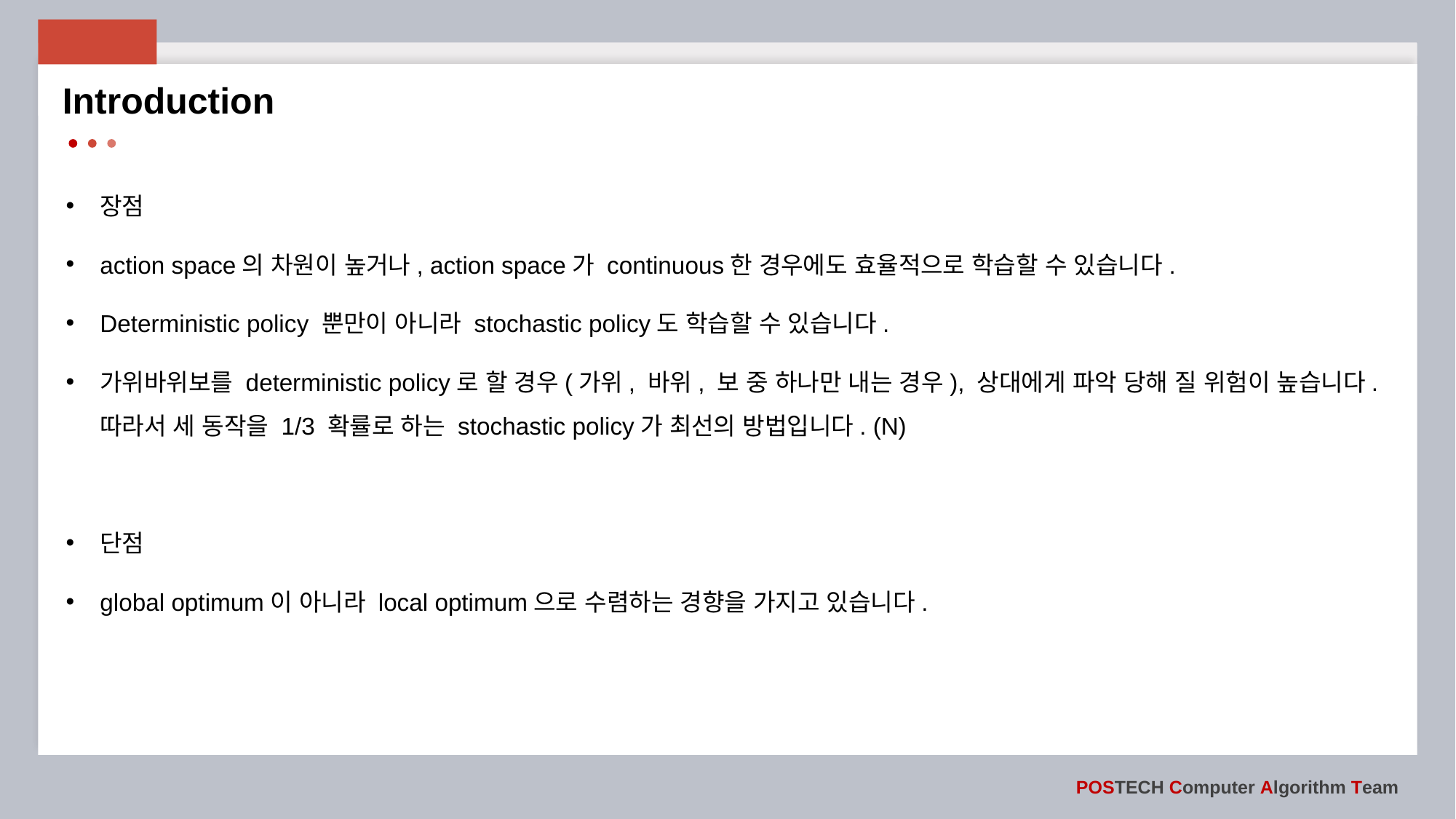

Introduction
장점
action space의 차원이 높거나, action space가 continuous한 경우에도 효율적으로 학습할 수 있습니다.
Deterministic policy 뿐만이 아니라 stochastic policy도 학습할 수 있습니다.
가위바위보를 deterministic policy로 할 경우(가위, 바위, 보 중 하나만 내는 경우), 상대에게 파악 당해 질 위험이 높습니다. 따라서 세 동작을 1/3 확률로 하는 stochastic policy가 최선의 방법입니다. (N)

단점
global optimum이 아니라 local optimum으로 수렴하는 경향을 가지고 있습니다.